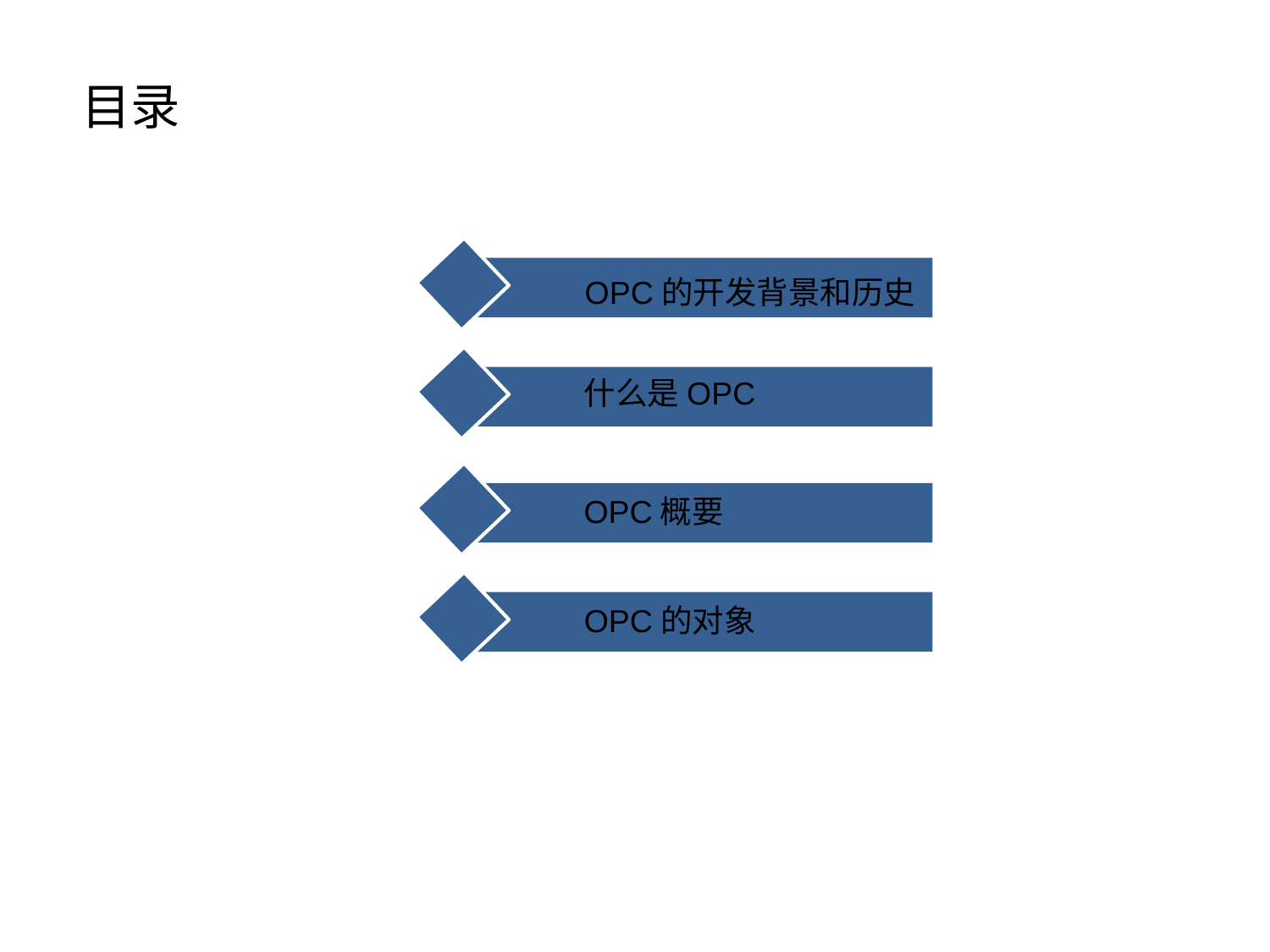

目录

OPC的开发背景和历史
点击添加文本

什么是OPC
点击添加文本

OPC概要

点击添加文本

OPC的对象
点击添加文本